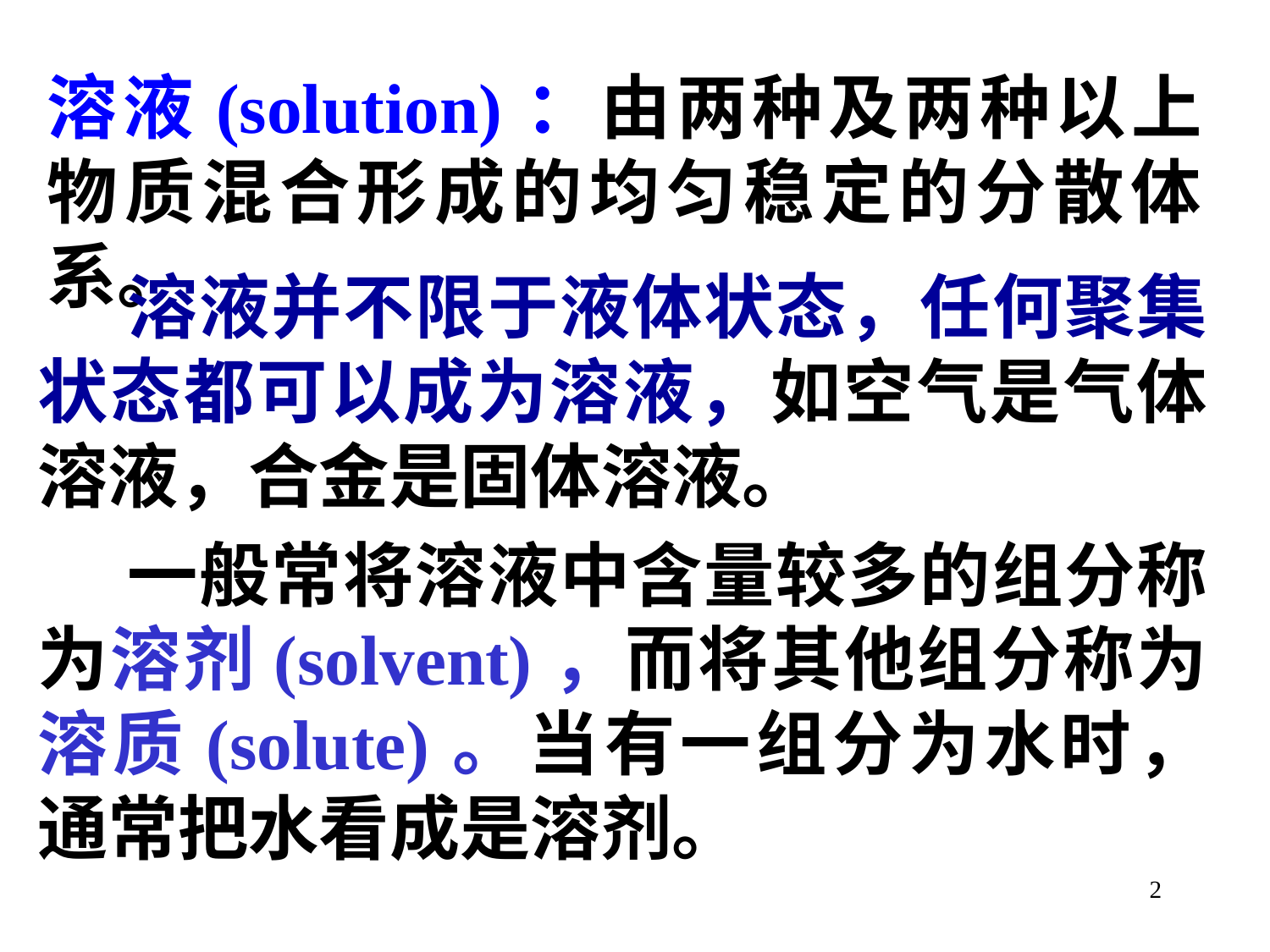

溶液(solution)：由两种及两种以上物质混合形成的均匀稳定的分散体系。
    溶液并不限于液体状态，任何聚集状态都可以成为溶液，如空气是气体溶液，合金是固体溶液。
    一般常将溶液中含量较多的组分称为溶剂(solvent)，而将其他组分称为溶质(solute)。当有一组分为水时，通常把水看成是溶剂。
2